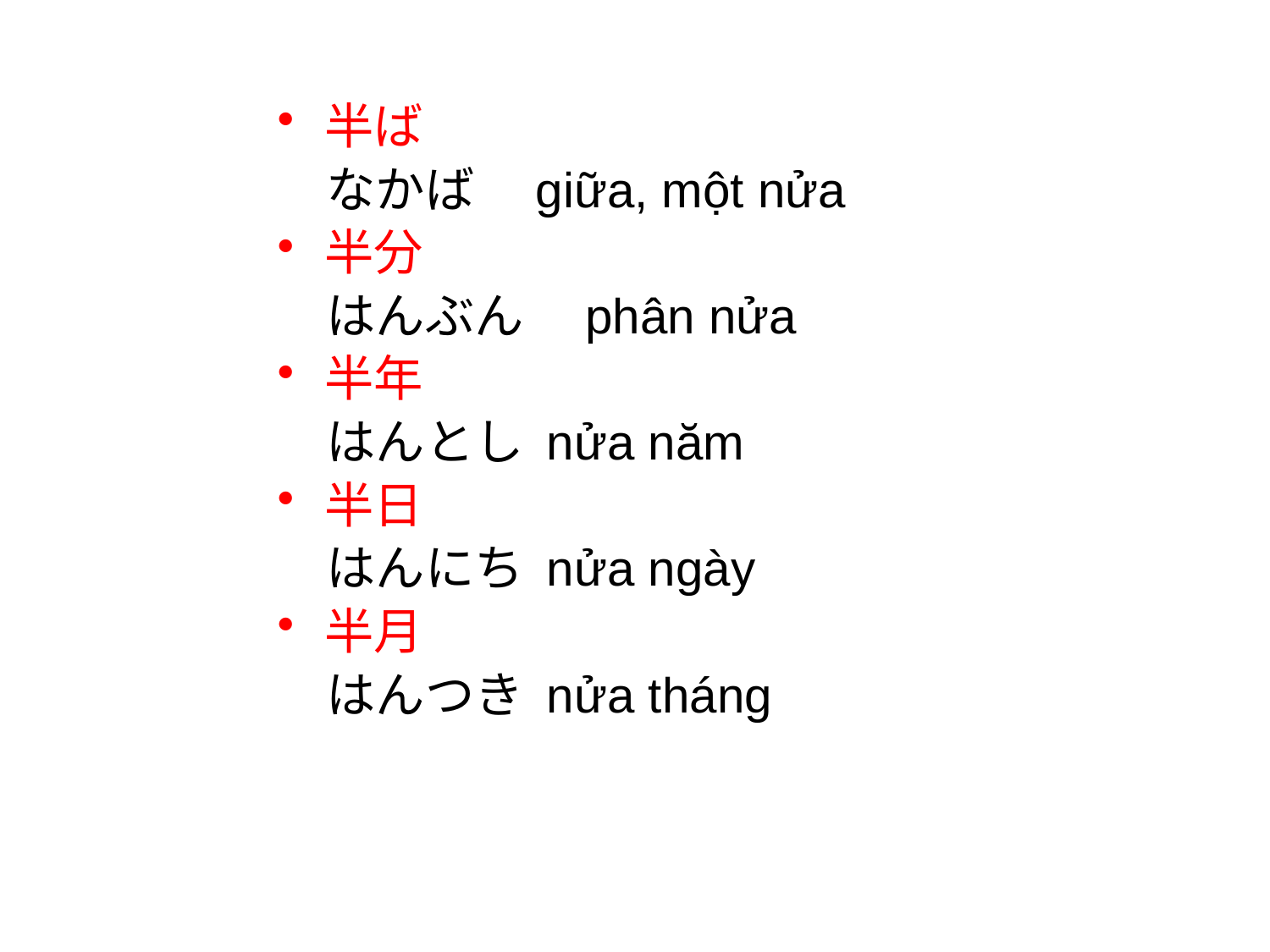

半ば
　なかば　giữa, một nửa
半分
　はんぶん　phân nửa
半年
　はんとし nửa năm
半日
　はんにち nửa ngày
半月
　はんつき nửa tháng